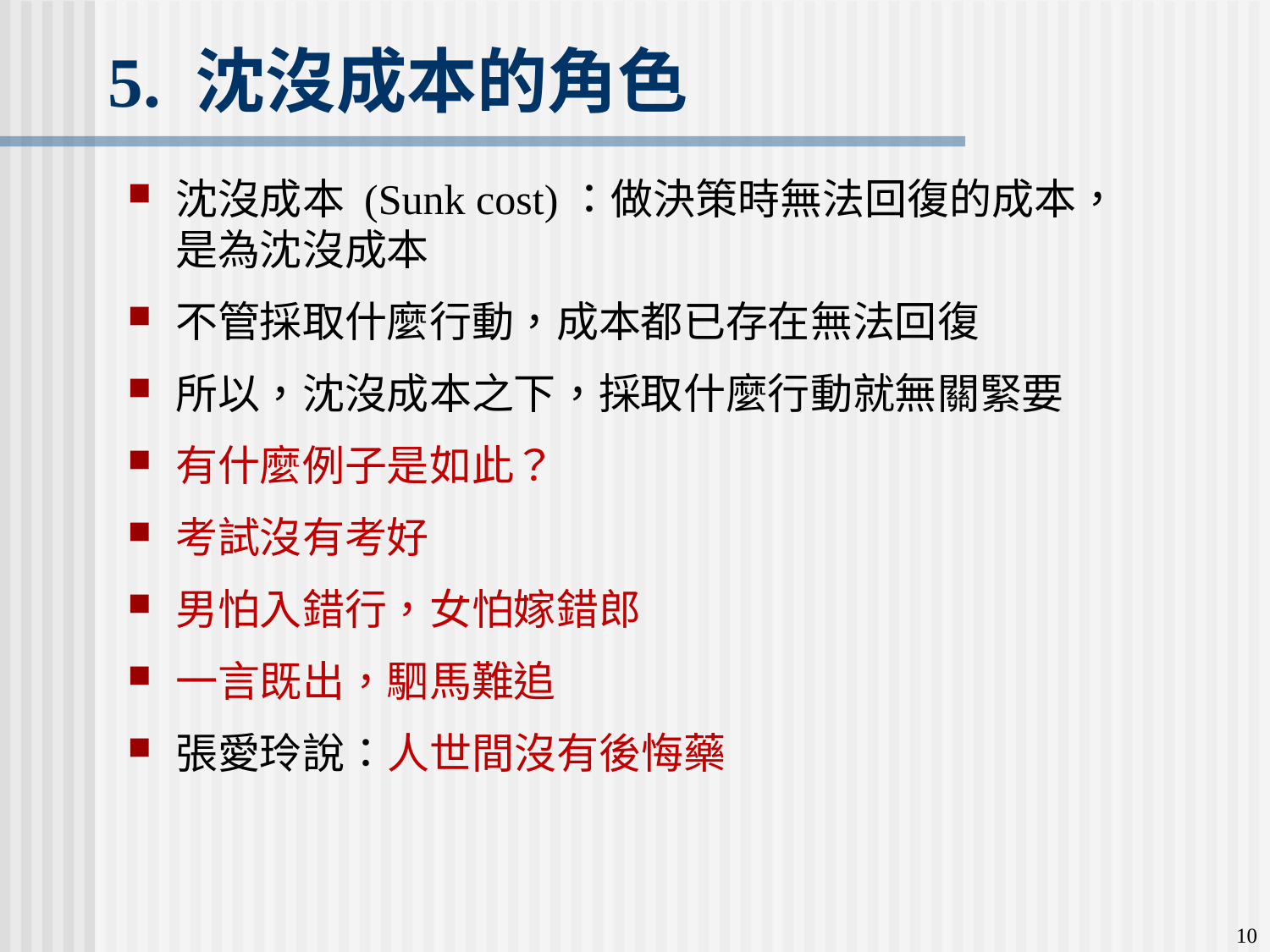

5. 沈沒成本的角色
沈沒成本 (Sunk cost)：做決策時無法回復的成本，是為沈沒成本
不管採取什麼行動，成本都已存在無法回復
所以，沈沒成本之下，採取什麼行動就無關緊要
有什麼例子是如此？
考試沒有考好
男怕入錯行，女怕嫁錯郎
一言既出，駟馬難追
張愛玲說：人世間沒有後悔藥

10